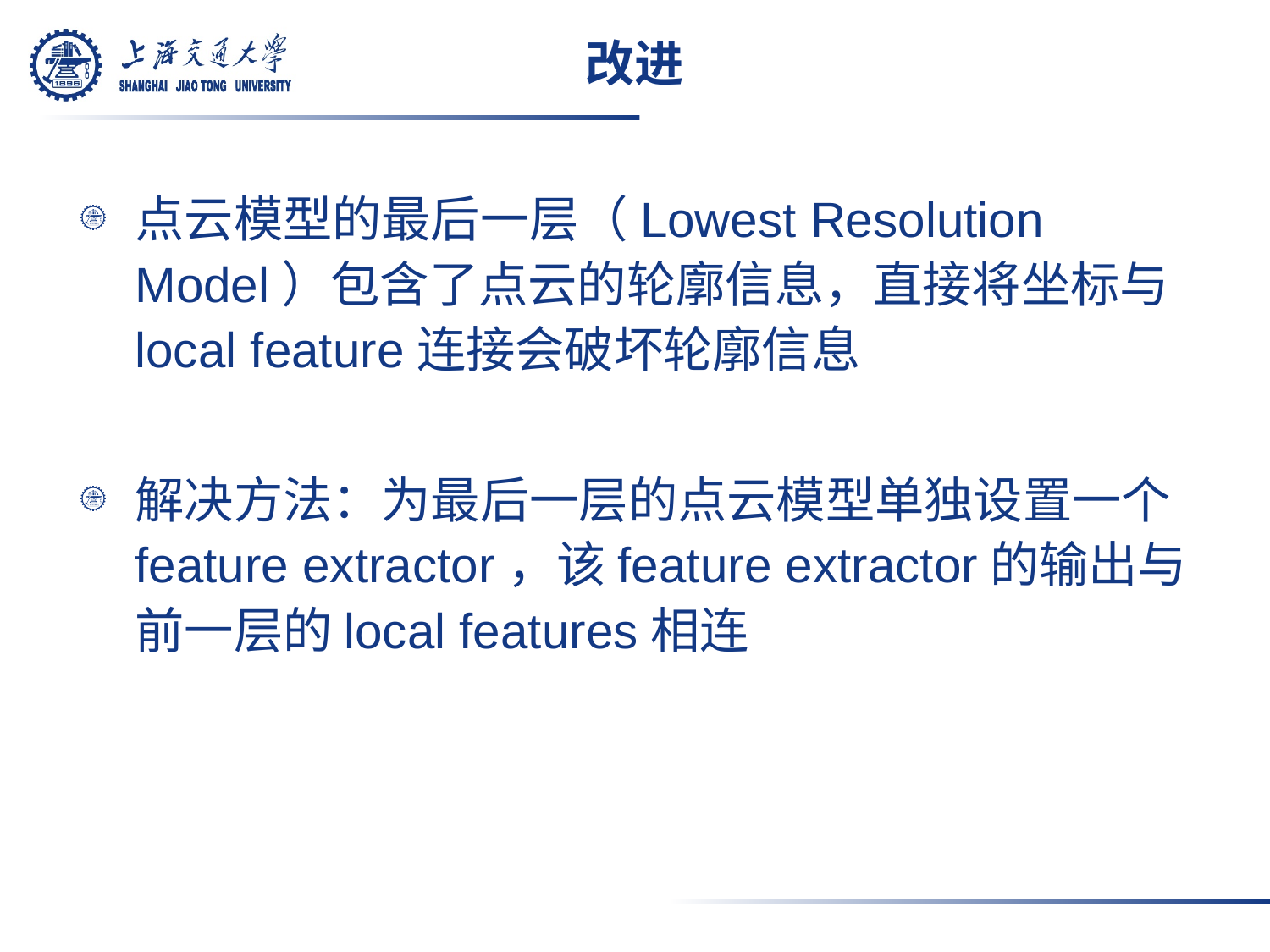

# 改进
点云模型的最后一层（Lowest Resolution Model）包含了点云的轮廓信息，直接将坐标与local feature连接会破坏轮廓信息

解决方法：为最后一层的点云模型单独设置一个feature extractor，该feature extractor的输出与前一层的local features相连